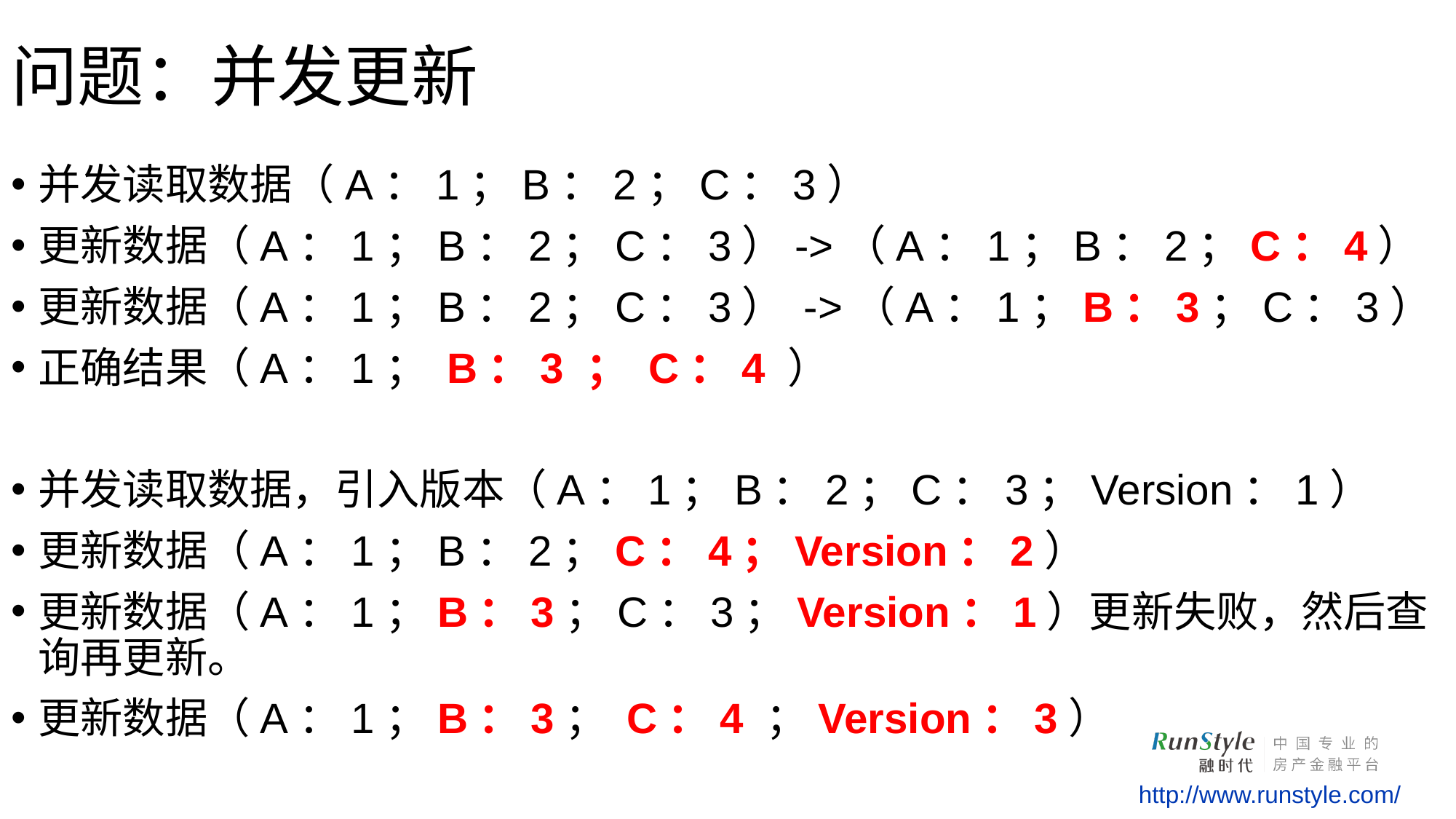

# 问题：并发更新
并发读取数据（A：1；B：2；C：3）
更新数据（A：1；B：2；C：3）->（A：1；B：2；C：4）
更新数据（A：1；B：2；C：3） ->（A：1；B：3；C：3）
正确结果（A：1； B：3 ； C：4 ）

并发读取数据，引入版本（A：1；B：2；C：3；Version：1）
更新数据（A：1；B：2；C：4；Version：2）
更新数据（A：1；B：3；C：3；Version：1）更新失败，然后查询再更新。
更新数据（A：1；B：3； C：4 ；Version：3）